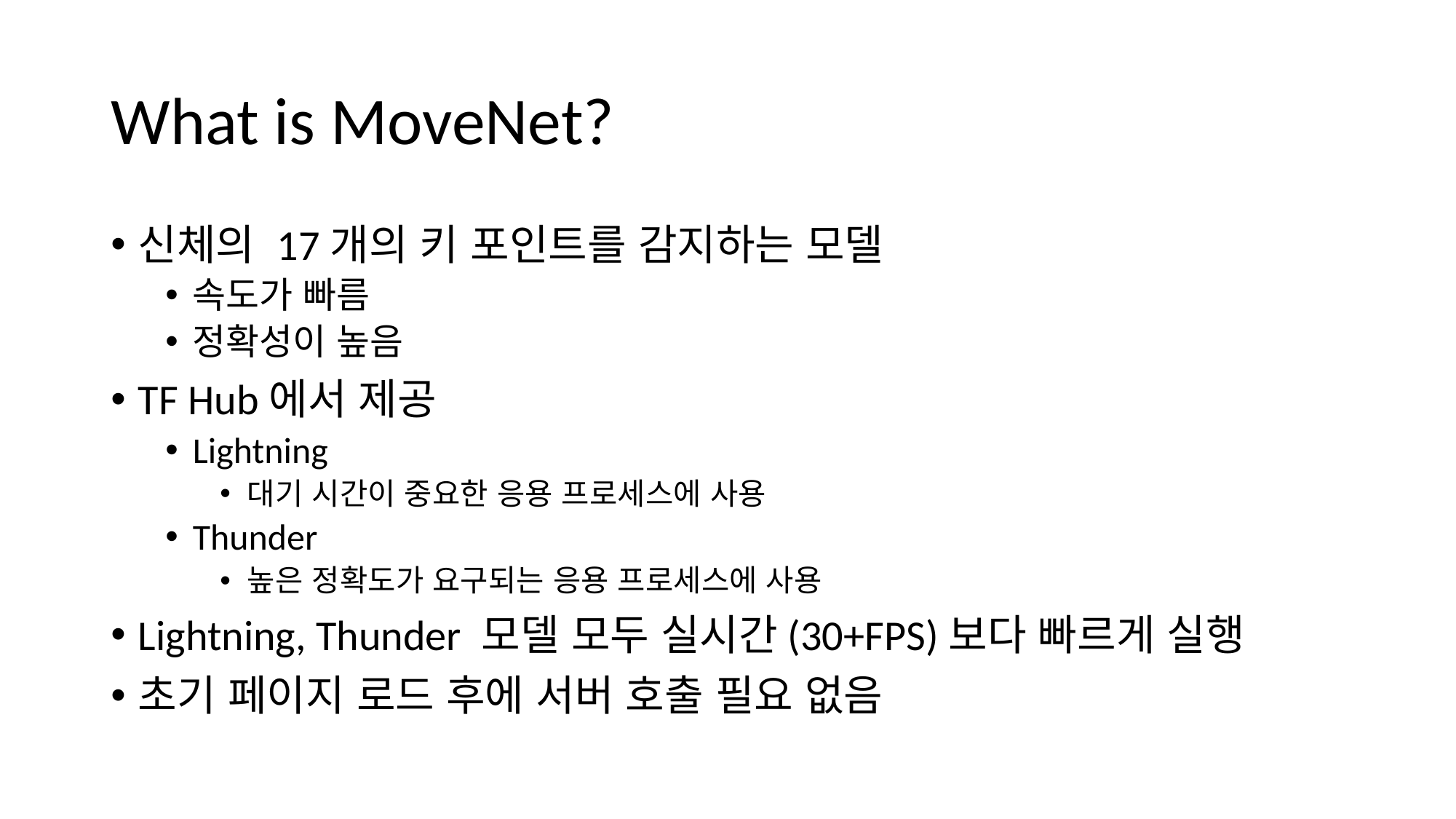

# What is MoveNet?
신체의 17개의 키 포인트를 감지하는 모델
속도가 빠름
정확성이 높음
TF Hub에서 제공
Lightning
대기 시간이 중요한 응용 프로세스에 사용
Thunder
높은 정확도가 요구되는 응용 프로세스에 사용
Lightning, Thunder 모델 모두 실시간(30+FPS)보다 빠르게 실행
초기 페이지 로드 후에 서버 호출 필요 없음